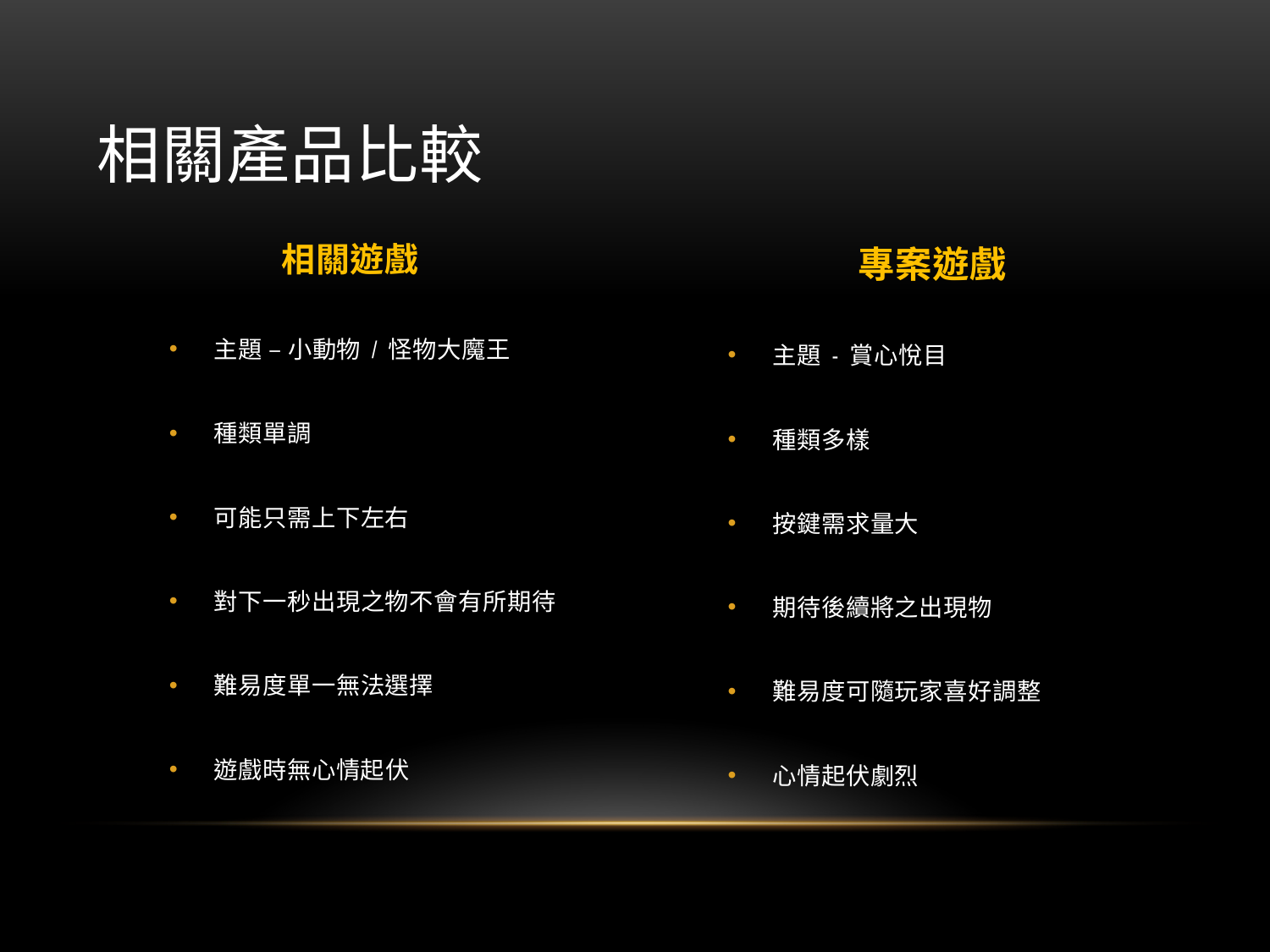

# 相關產品比較
             相關遊戲

主題 – 小動物 / 怪物大魔王

種類單調

可能只需上下左右

對下一秒出現之物不會有所期待

難易度單一無法選擇

遊戲時無心情起伏

              專案遊戲

主題 - 賞心悅目

種類多樣

按鍵需求量大

期待後續將之出現物

難易度可隨玩家喜好調整

心情起伏劇烈